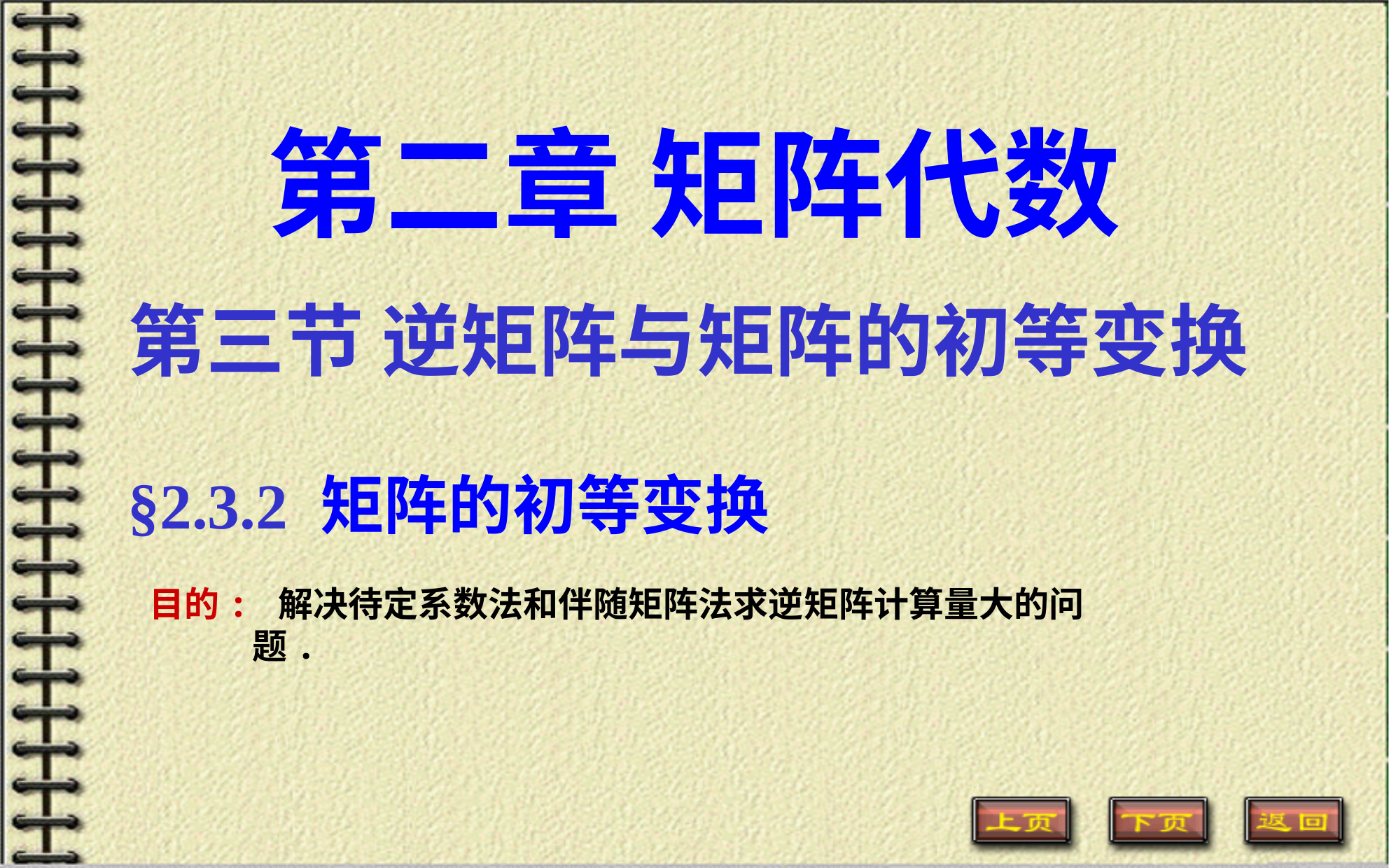

第二章 矩阵代数
第三节 逆矩阵与矩阵的初等变换
§2.3.2 矩阵的初等变换
目的: 解决待定系数法和伴随矩阵法求逆矩阵计算量大的问题.